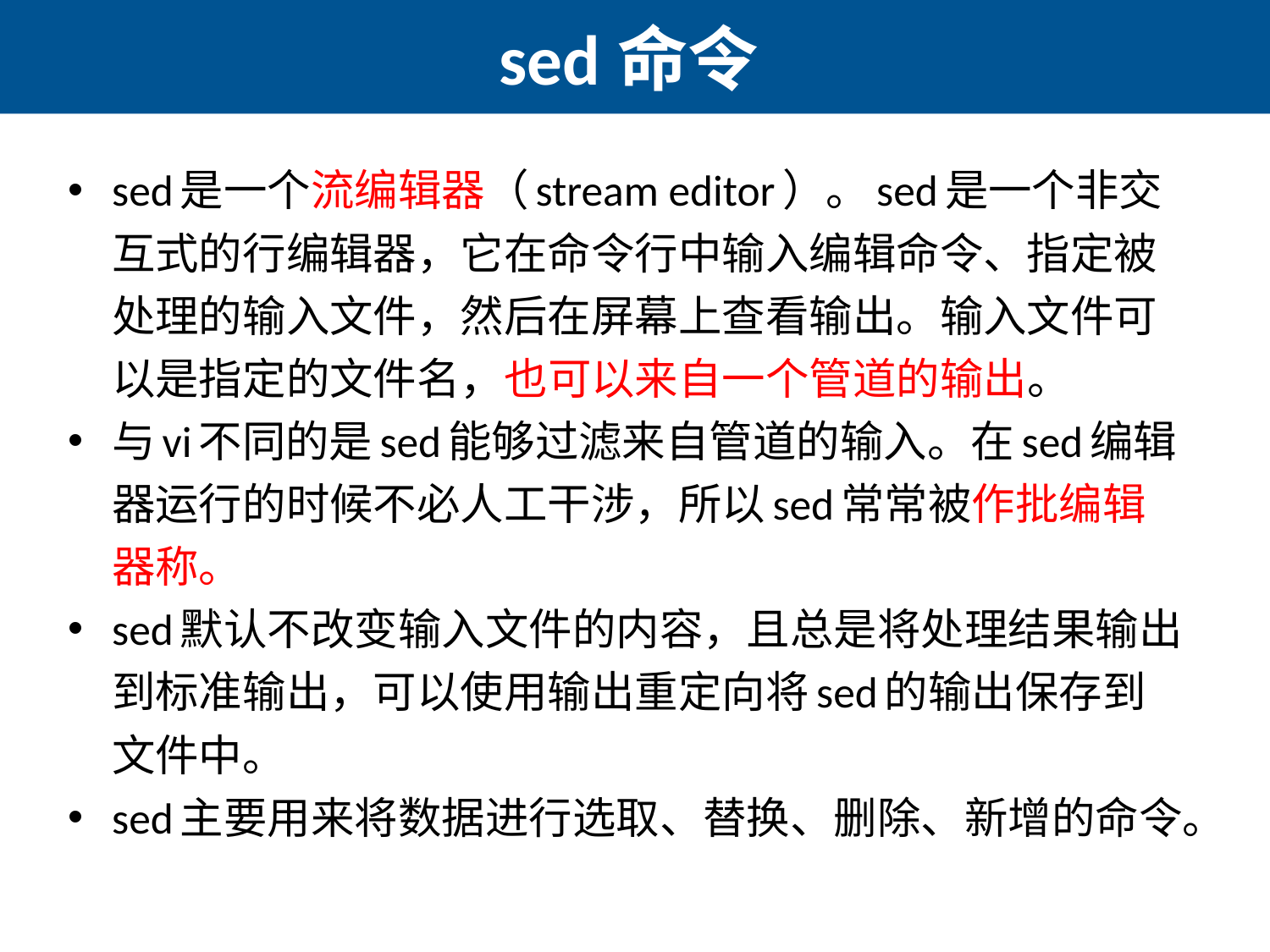

# sed命令
sed是一个流编辑器（stream editor）。sed是一个非交互式的行编辑器，它在命令行中输入编辑命令、指定被处理的输入文件，然后在屏幕上查看输出。输入文件可以是指定的文件名，也可以来自一个管道的输出。
与vi不同的是sed能够过滤来自管道的输入。在sed编辑器运行的时候不必人工干涉，所以sed常常被作批编辑器称。
sed默认不改变输入文件的内容，且总是将处理结果输出到标准输出，可以使用输出重定向将sed的输出保存到文件中。
sed主要用来将数据进行选取、替换、删除、新增的命令。